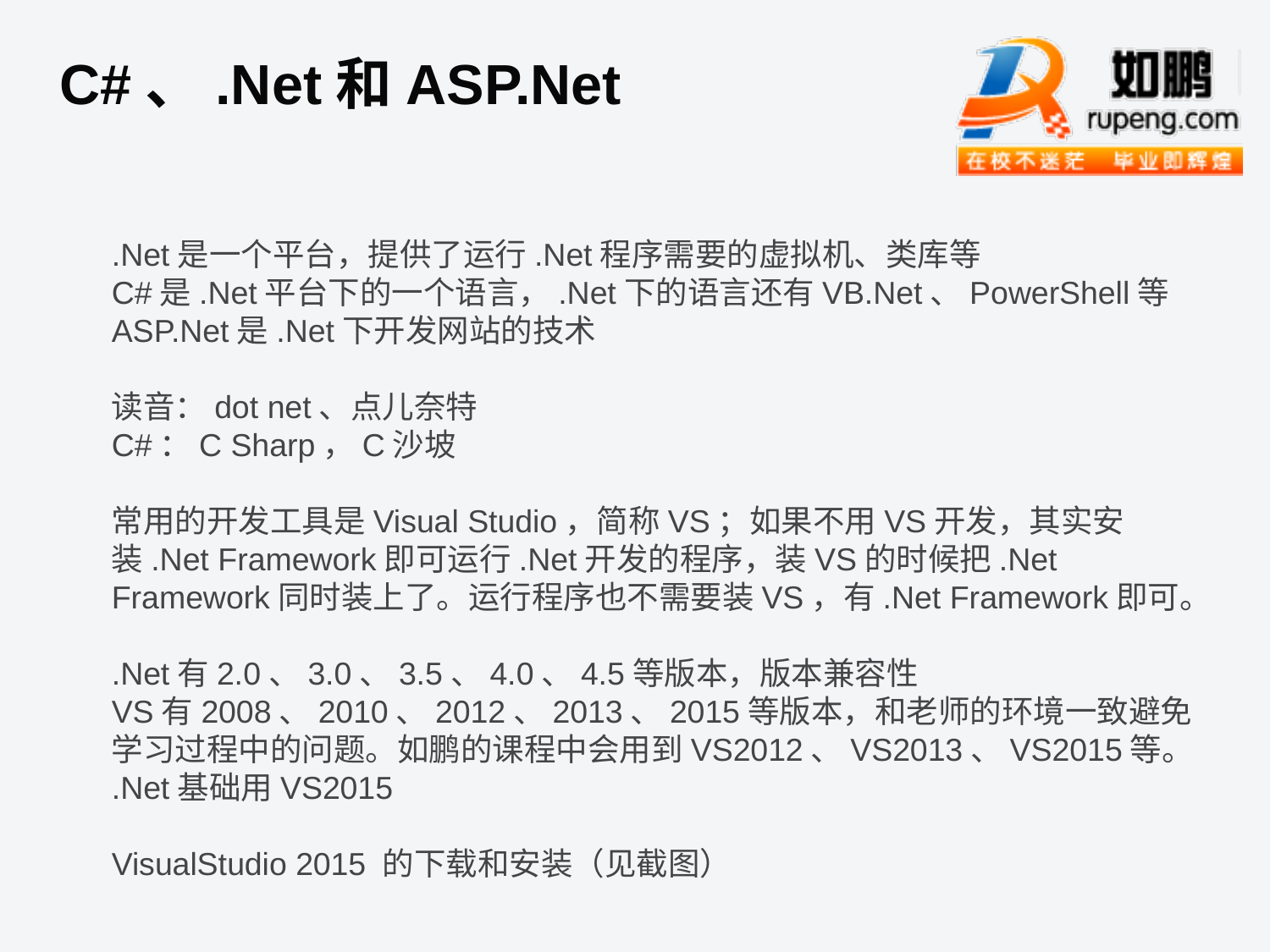

# C#、.Net和ASP.Net
.Net是一个平台，提供了运行.Net程序需要的虚拟机、类库等
C#是.Net平台下的一个语言，.Net下的语言还有VB.Net、PowerShell等
ASP.Net是.Net下开发网站的技术

读音：dot net、点儿奈特
C#：C Sharp，C沙坡

常用的开发工具是Visual Studio，简称VS；如果不用VS开发，其实安装.Net Framework即可运行.Net开发的程序，装VS的时候把.Net Framework同时装上了。运行程序也不需要装VS，有.Net Framework即可。

.Net有2.0、3.0、3.5、4.0、4.5等版本，版本兼容性
VS有2008、2010、2012、2013、2015等版本，和老师的环境一致避免学习过程中的问题。如鹏的课程中会用到VS2012、VS2013、VS2015等。
.Net基础用VS2015

VisualStudio 2015 的下载和安装（见截图）